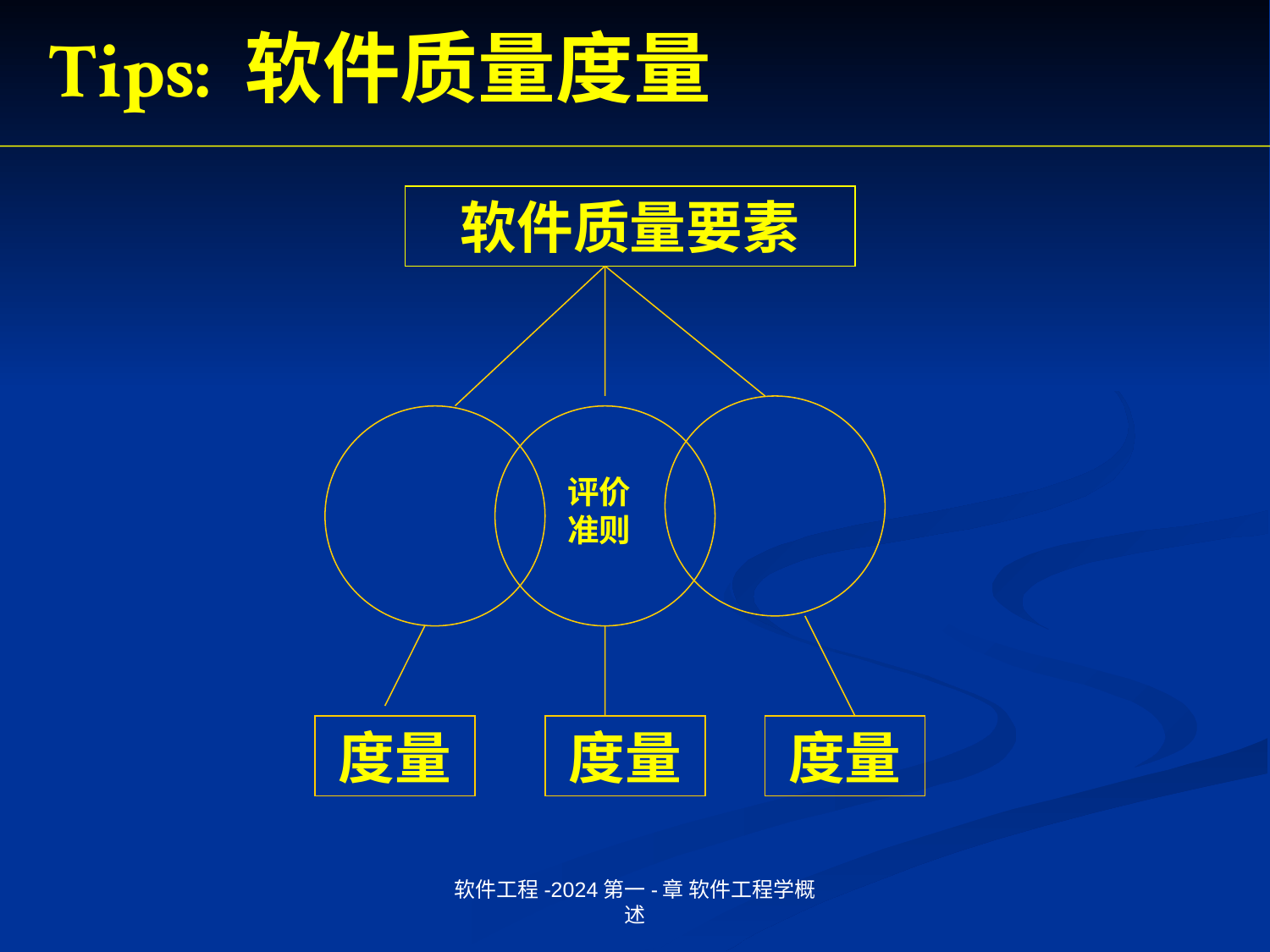

# Tips: 软件质量度量

软件质量要素

评价准则

度量
度量
度量
软件工程-2024第一-章 软件工程学概述
24